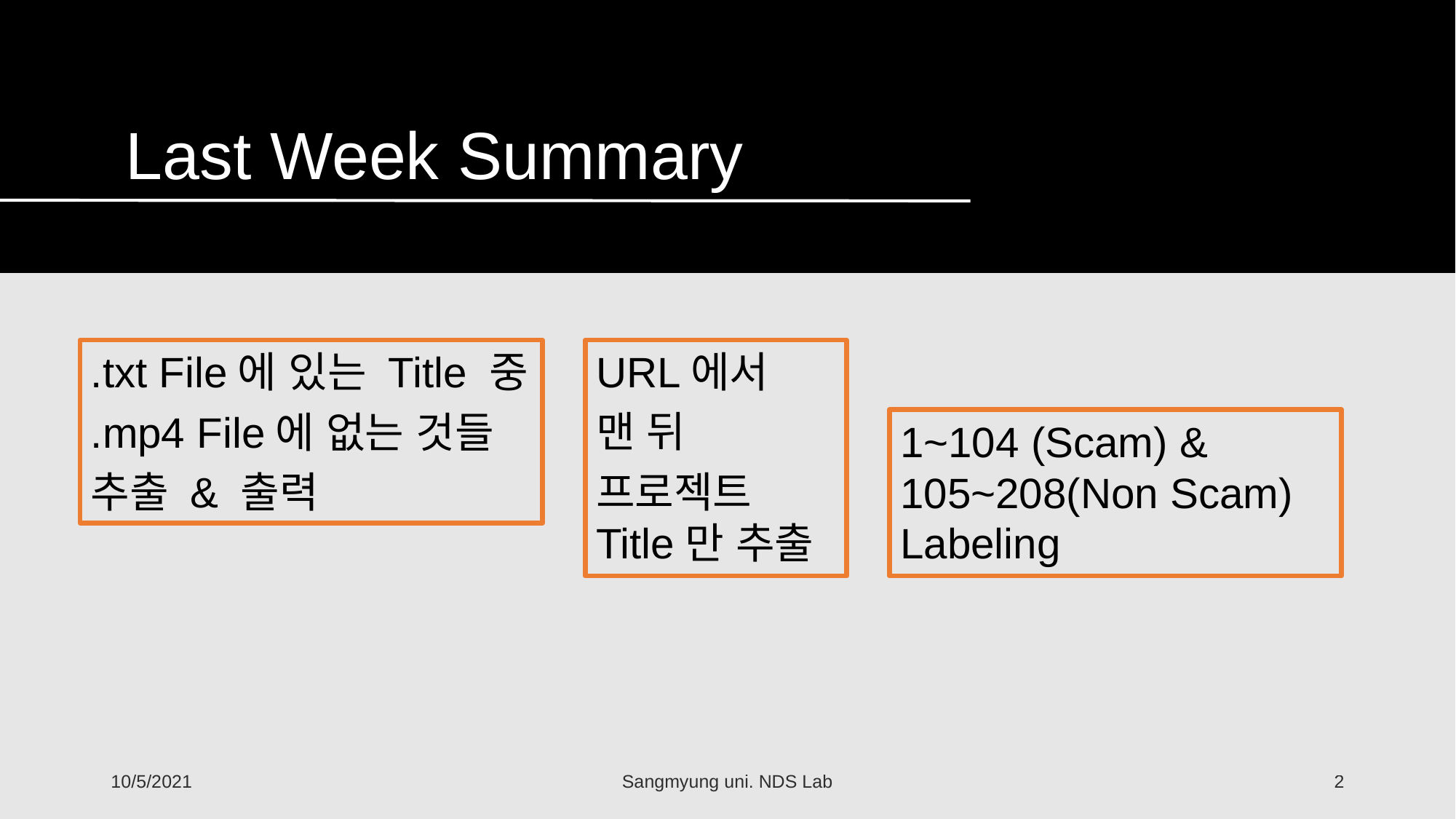

# Last Week Summary
.txt File에 있는 Title 중
.mp4 File에 없는 것들
추출 & 출력
URL에서
맨 뒤
프로젝트 Title만 추출
1~104 (Scam) & 105~208(Non Scam) Labeling
10/5/2021
Sangmyung uni. NDS Lab
2